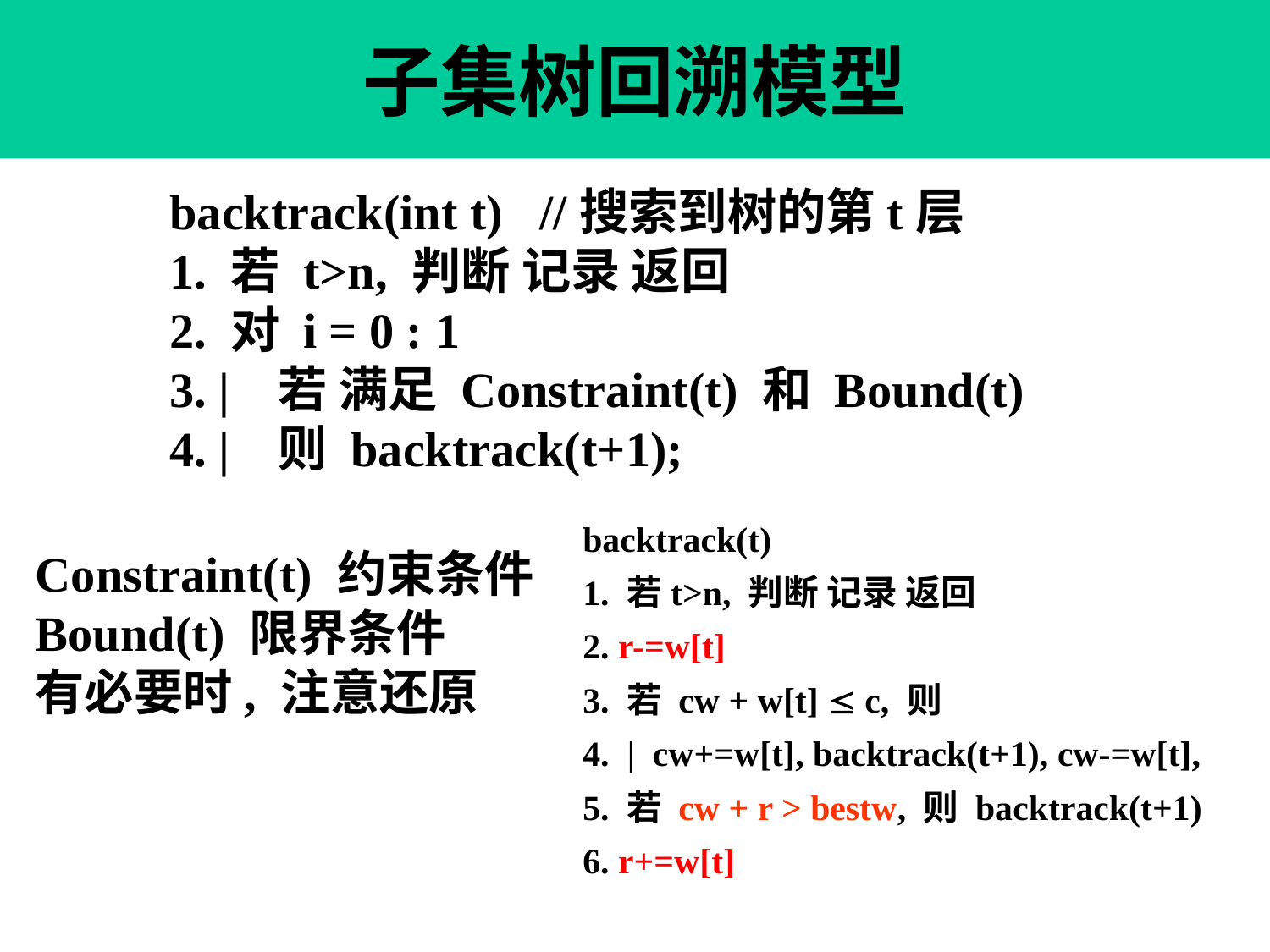

# 子集树回溯模型
backtrack(int t)   //搜索到树的第t层
1. 若 t>n, 判断 记录 返回
2. 对 i = 0 : 1
3. |   若 满足 Constraint(t) 和 Bound(t)
4. |   则 backtrack(t+1);
backtrack(t)
1. 若t>n, 判断 记录 返回
2. r-=w[t]
3. 若 cw + w[t] ≤ c, 则
4.  |  cw+=w[t], backtrack(t+1), cw-=w[t],
5. 若 cw + r > bestw, 则 backtrack(t+1)
6. r+=w[t]
Constraint(t) 约束条件
Bound(t) 限界条件
有必要时, 注意还原